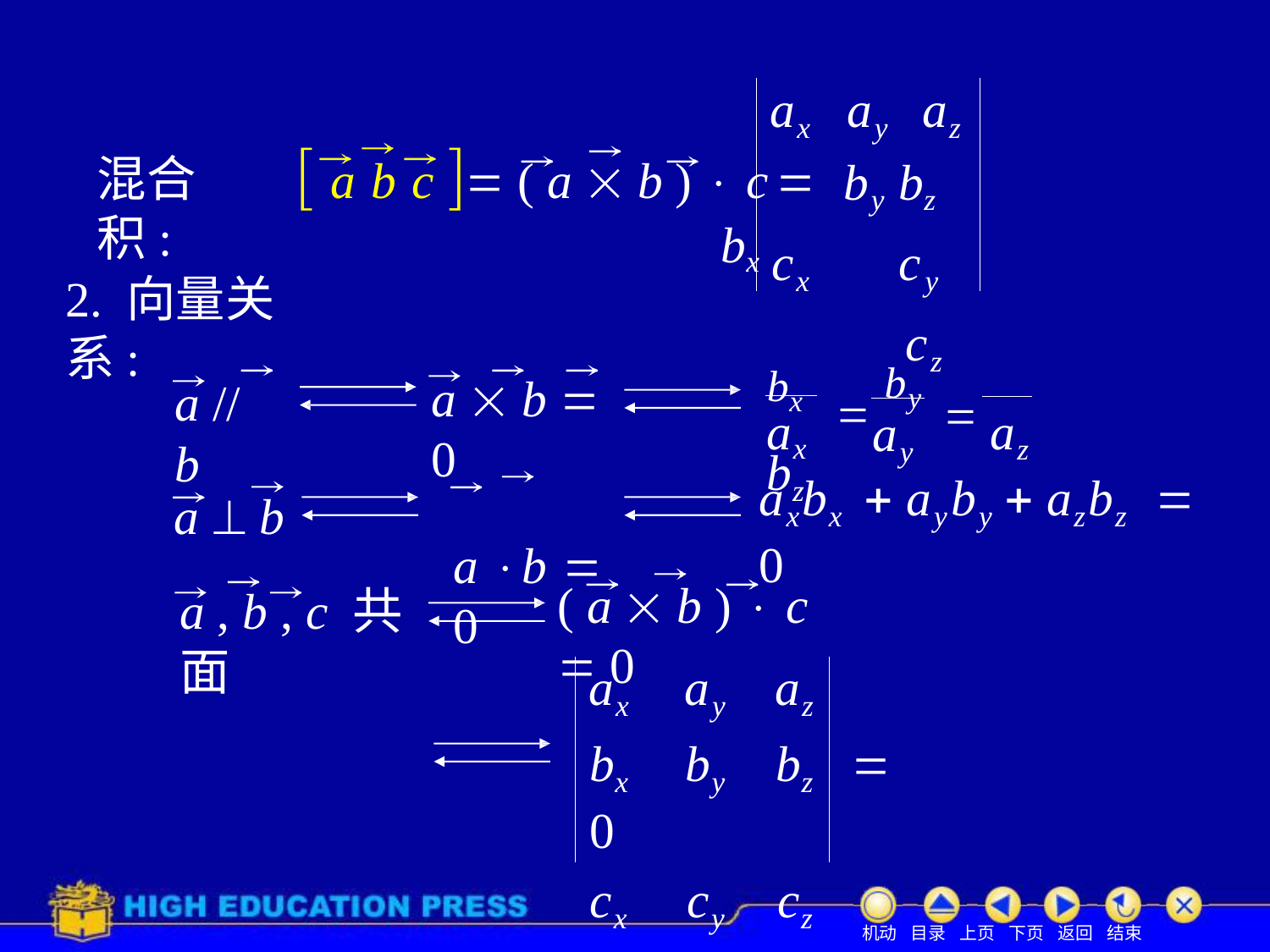

# ax	ay	az

[ a b c ]= ( a × b ) ⋅ c	=	bx
by	bz  cx	cy	 cz

混合积:

2. 向量关系:
bx	= by	= bz
a × b = 0
a ⋅b = 0

a // b

ax	az

ay

a ⊥ b
a , b , c 共面
axbx  + ayby + azbz	= 0

( a × b ) ⋅ c = 0

ax	ay	az
bx	by	bz	= 0
cx	cy	cz

机动 目录 上页 下页 返回 结束